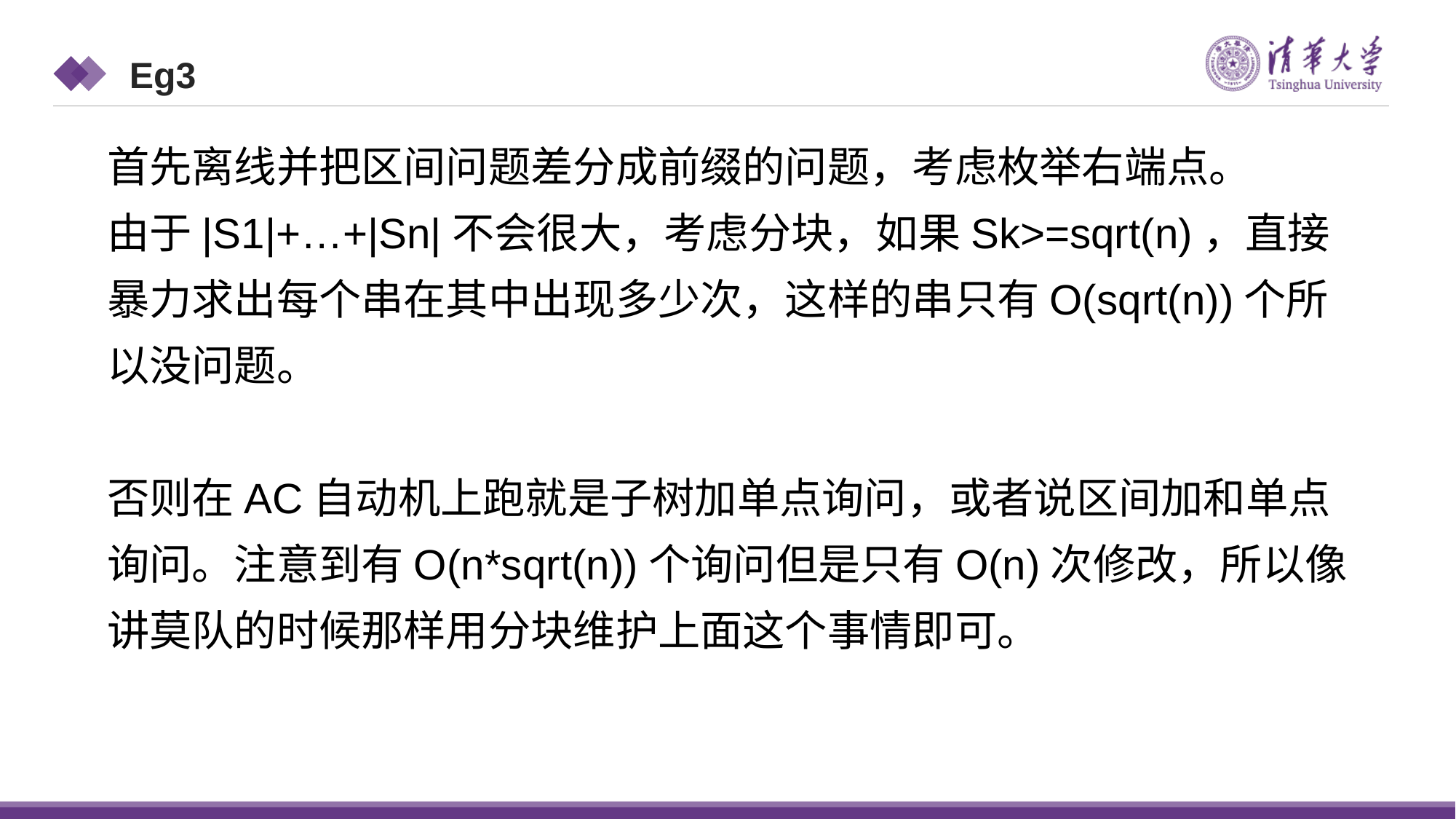

Eg3
首先离线并把区间问题差分成前缀的问题，考虑枚举右端点。
由于|S1|+…+|Sn|不会很大，考虑分块，如果Sk>=sqrt(n)，直接暴力求出每个串在其中出现多少次，这样的串只有O(sqrt(n))个所以没问题。

否则在AC自动机上跑就是子树加单点询问，或者说区间加和单点询问。注意到有O(n*sqrt(n))个询问但是只有O(n)次修改，所以像讲莫队的时候那样用分块维护上面这个事情即可。